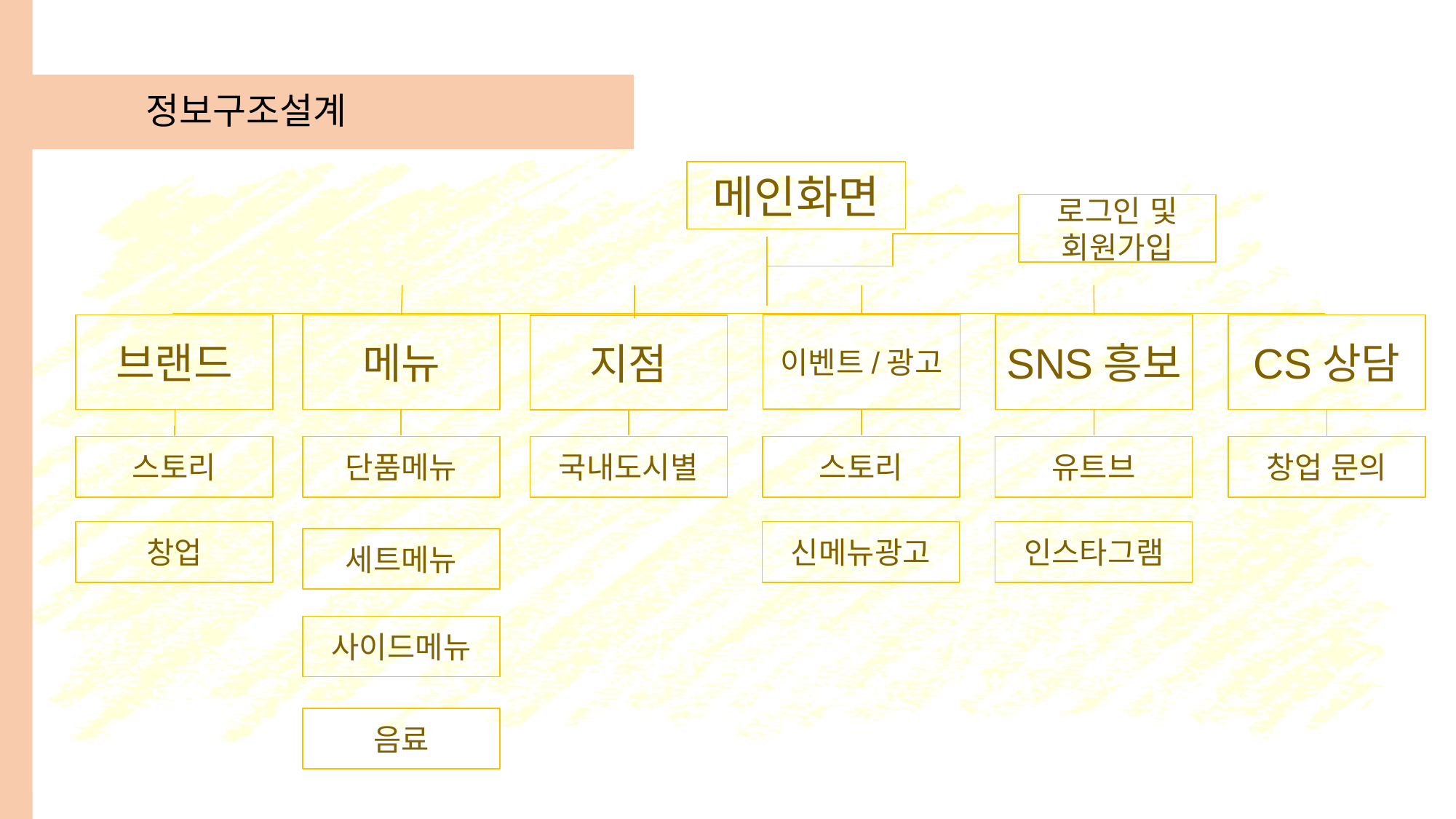

정보구조설계
메인화면
로그인 및
회원가입
이벤트/광고
SNS흥보
CS상담
브랜드
메뉴
지점
스토리
단품메뉴
국내도시별
스토리
유트브
창업 문의
신메뉴광고
창업
인스타그램
세트메뉴
사이드메뉴
음료